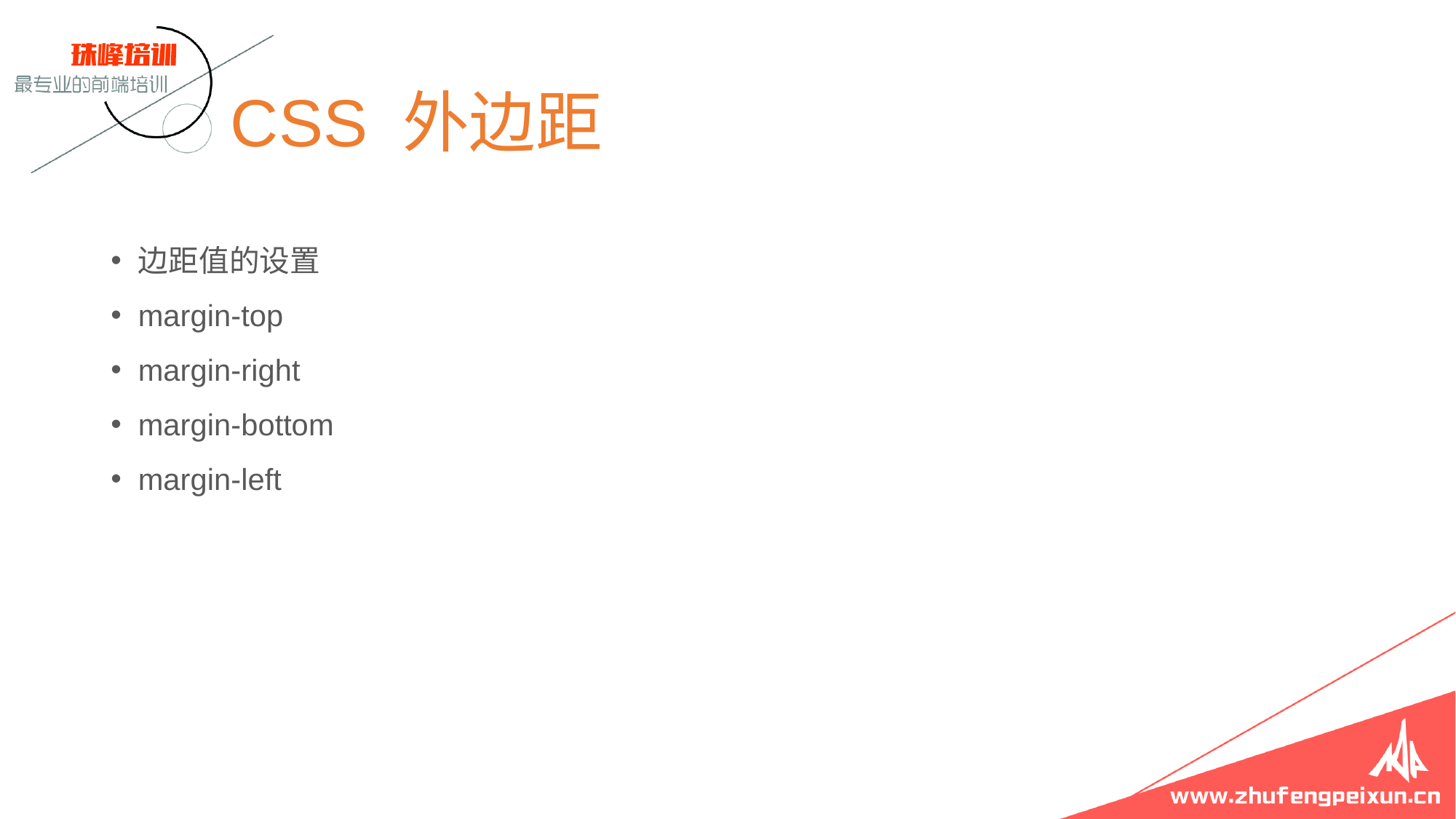

# CSS 外边距
边距值的设置
margin-top
margin-right
margin-bottom
margin-left